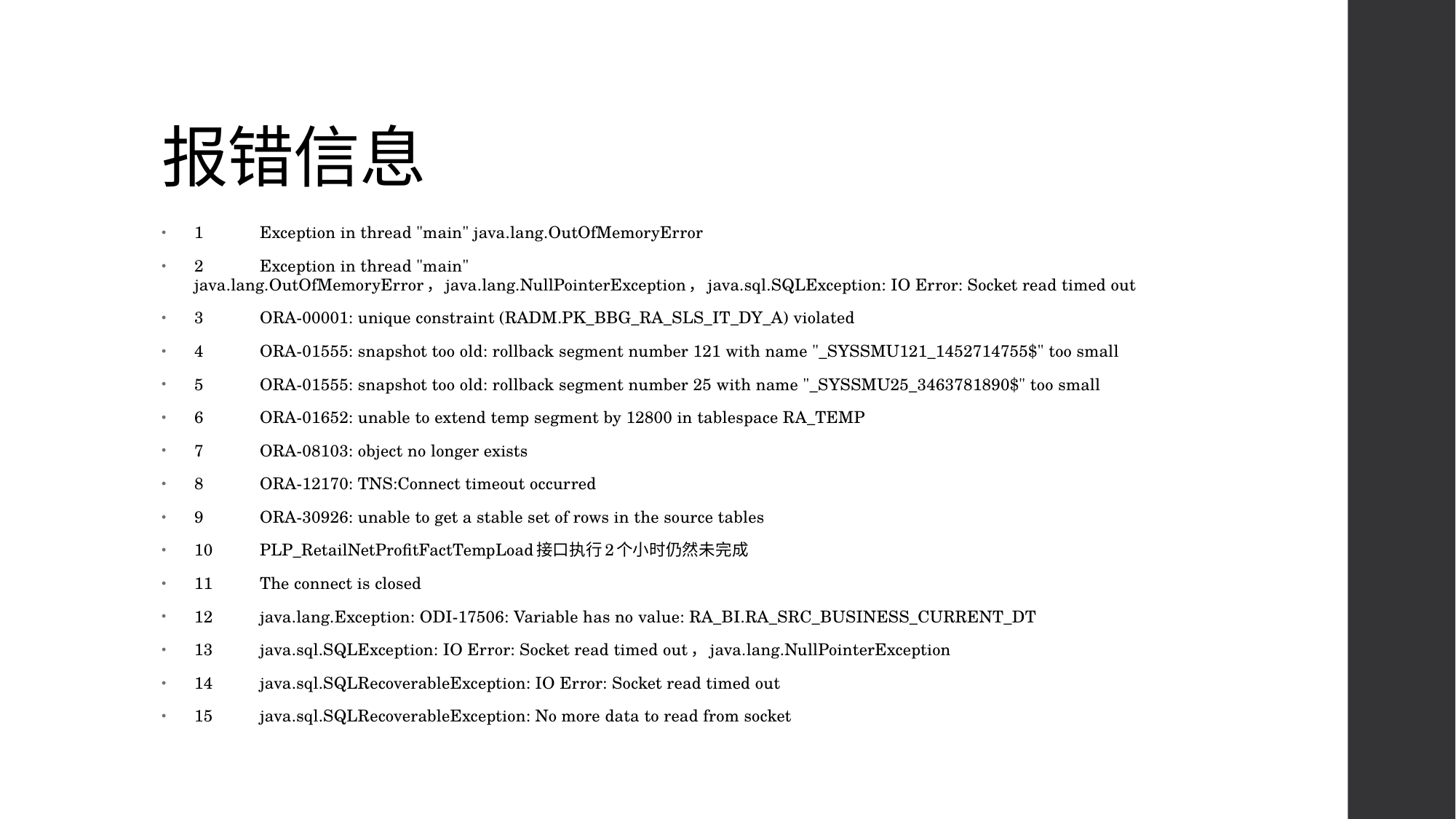

# 报错信息
1	Exception in thread "main" java.lang.OutOfMemoryError
2	Exception in thread "main" java.lang.OutOfMemoryError，java.lang.NullPointerException，java.sql.SQLException: IO Error: Socket read timed out
3	ORA-00001: unique constraint (RADM.PK_BBG_RA_SLS_IT_DY_A) violated
4	ORA-01555: snapshot too old: rollback segment number 121 with name "_SYSSMU121_1452714755$" too small
5	ORA-01555: snapshot too old: rollback segment number 25 with name "_SYSSMU25_3463781890$" too small
6	ORA-01652: unable to extend temp segment by 12800 in tablespace RA_TEMP
7	ORA-08103: object no longer exists
8	ORA-12170: TNS:Connect timeout occurred
9	ORA-30926: unable to get a stable set of rows in the source tables
10	PLP_RetailNetProfitFactTempLoad接口执行2个小时仍然未完成
11	The connect is closed
12	java.lang.Exception: ODI-17506: Variable has no value: RA_BI.RA_SRC_BUSINESS_CURRENT_DT
13	java.sql.SQLException: IO Error: Socket read timed out，java.lang.NullPointerException
14	java.sql.SQLRecoverableException: IO Error: Socket read timed out
15	java.sql.SQLRecoverableException: No more data to read from socket